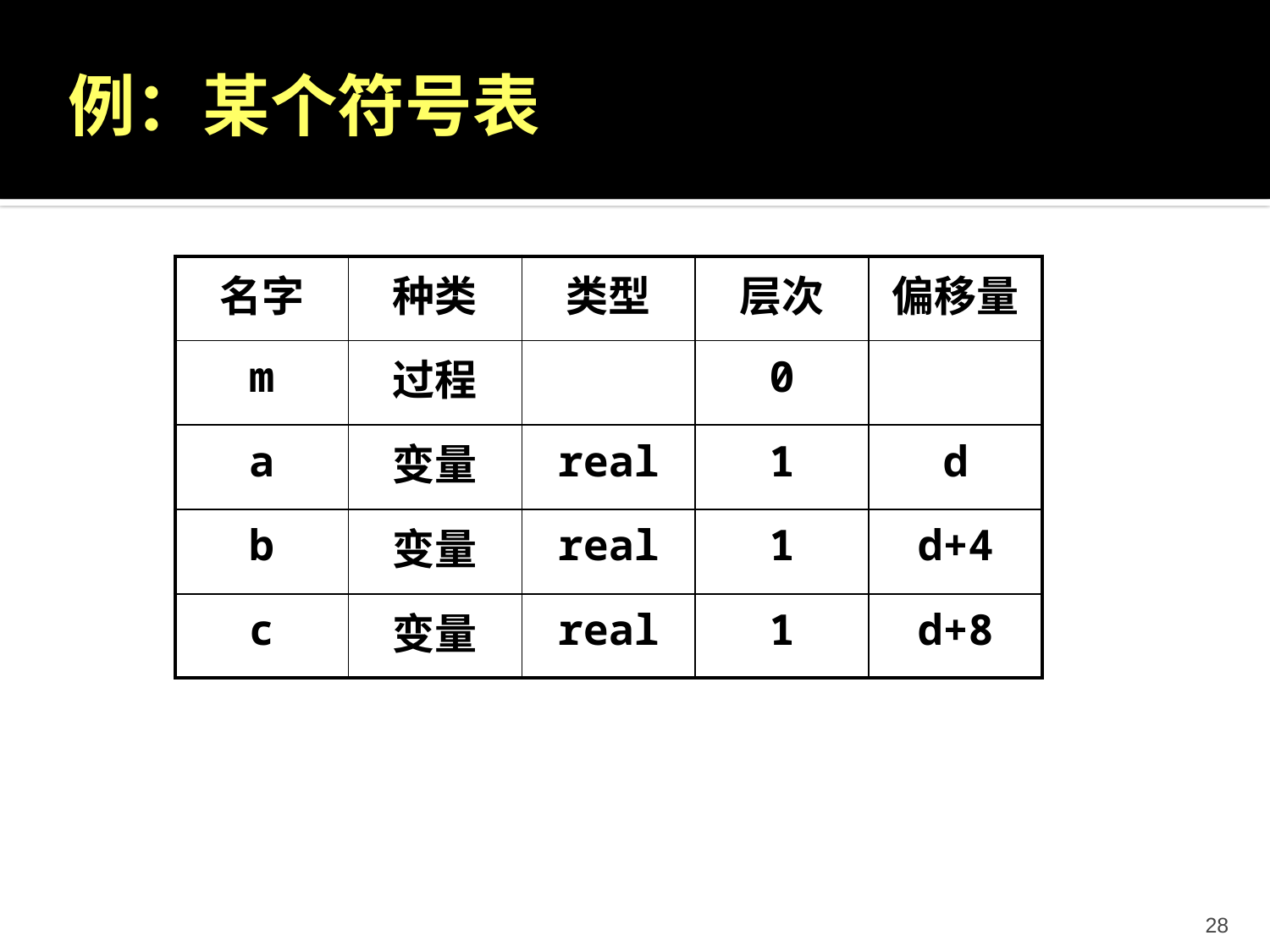

# 例：某个符号表
| 名字 | 种类 | 类型 | 层次 | 偏移量 |
| --- | --- | --- | --- | --- |
| m | 过程 |  | 0 |  |
| a | 变量 | real | 1 | d |
| b | 变量 | real | 1 | d+4 |
| c | 变量 | real | 1 | d+8 |
28